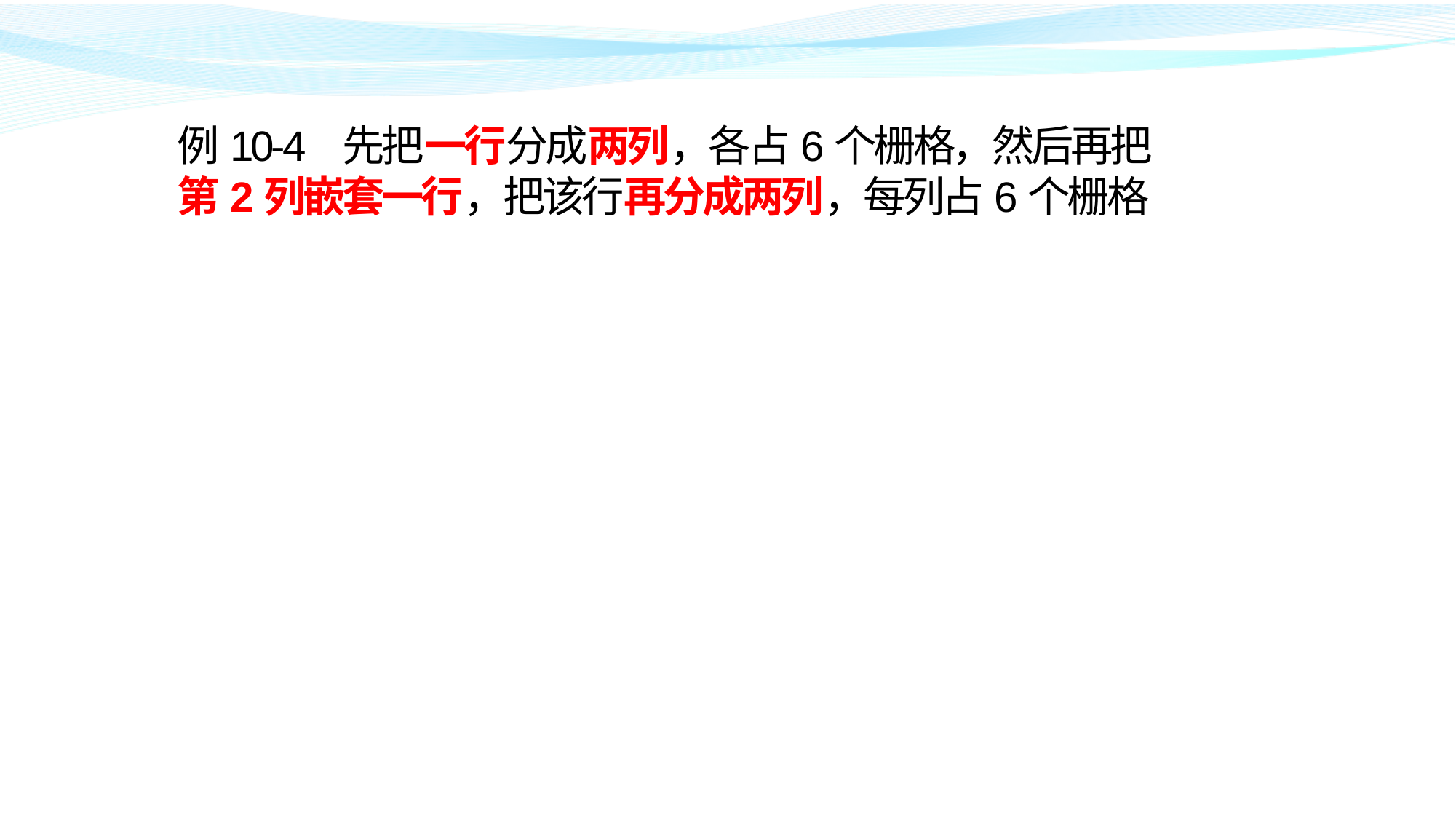

例10-4   先把一行分成两列，各占6个栅格，然后再把第2列嵌套一行，把该行再分成两列，每列占6个栅格